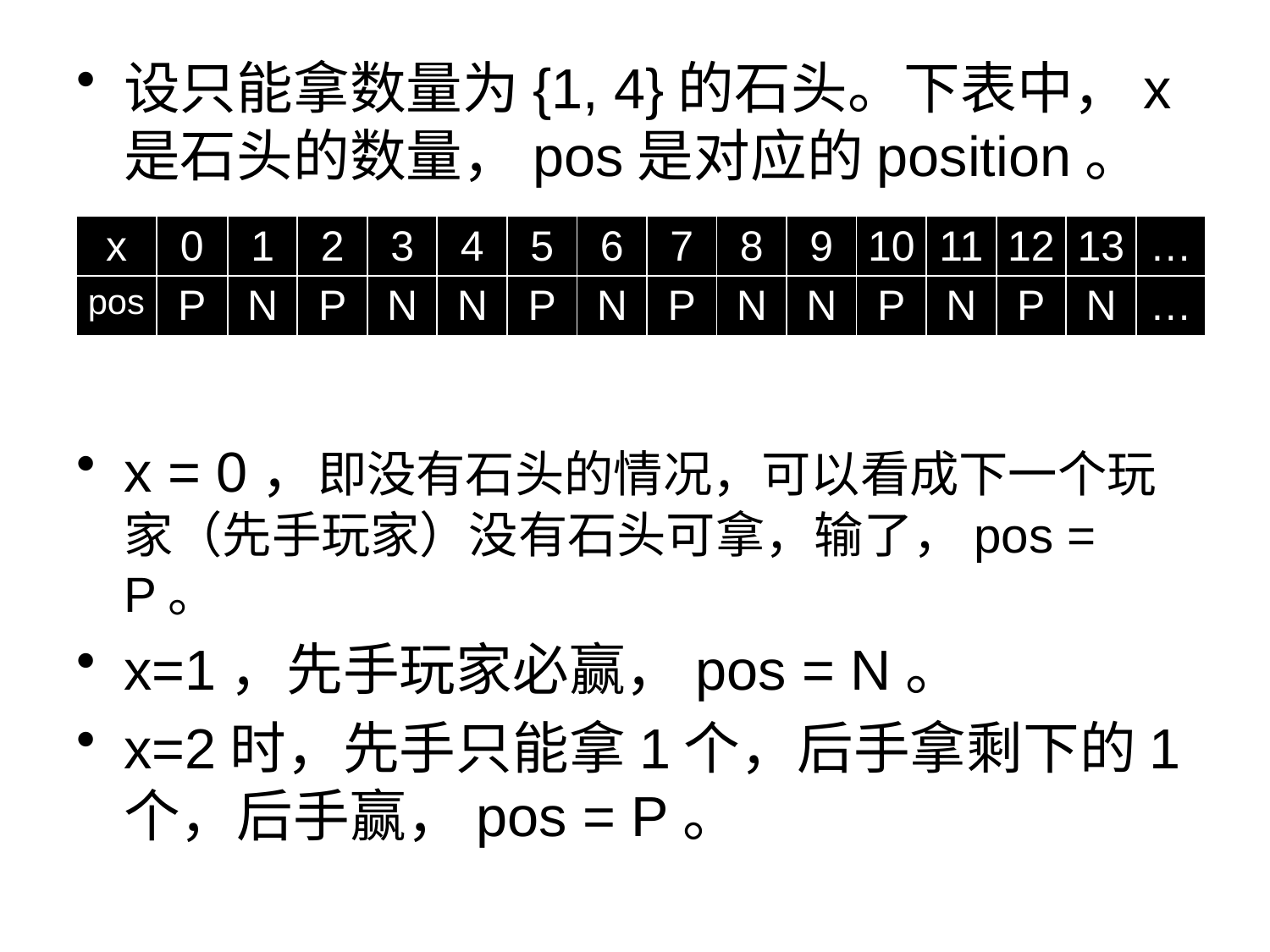

设只能拿数量为{1, 4}的石头。下表中，x是石头的数量，pos是对应的position。

x = 0，即没有石头的情况，可以看成下一个玩家（先手玩家）没有石头可拿，输了，pos = P。
x=1，先手玩家必赢，pos = N。
x=2时，先手只能拿1个，后手拿剩下的1个，后手赢，pos = P。

| x | 0 | 1 | 2 | 3 | 4 | 5 | 6 | 7 | 8 | 9 | 10 | 11 | 12 | 13 | … |
| --- | --- | --- | --- | --- | --- | --- | --- | --- | --- | --- | --- | --- | --- | --- | --- |
| pos | P | N | P | N | N | P | N | P | N | N | P | N | P | N | … |